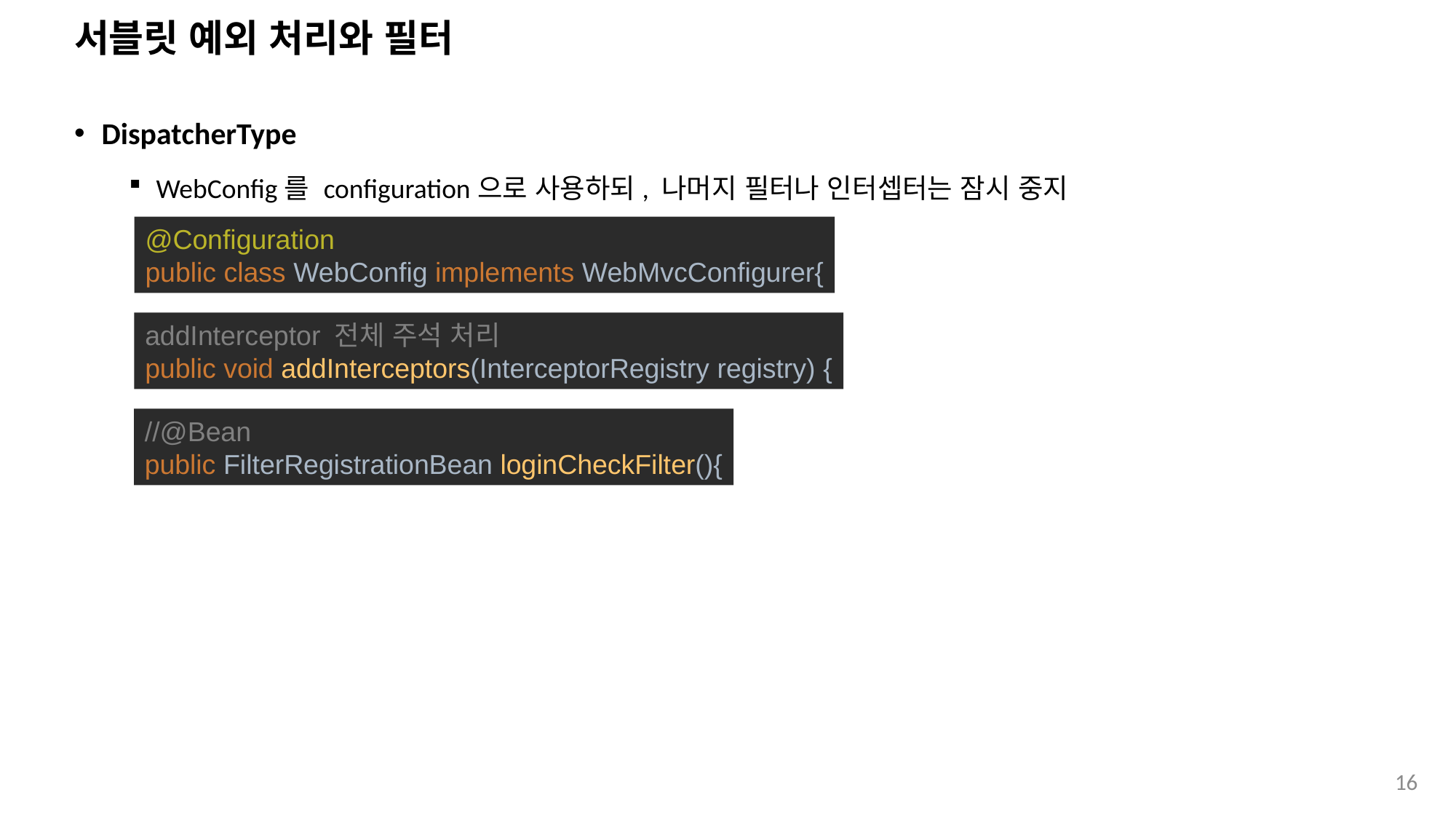

# 서블릿 예외 처리와 필터
DispatcherType
WebConfig를 configuration으로 사용하되, 나머지 필터나 인터셉터는 잠시 중지

@Configuration
public class WebConfig implements WebMvcConfigurer{
addInterceptor 전체 주석 처리
public void addInterceptors(InterceptorRegistry registry) {
//@Bean
public FilterRegistrationBean loginCheckFilter(){
16